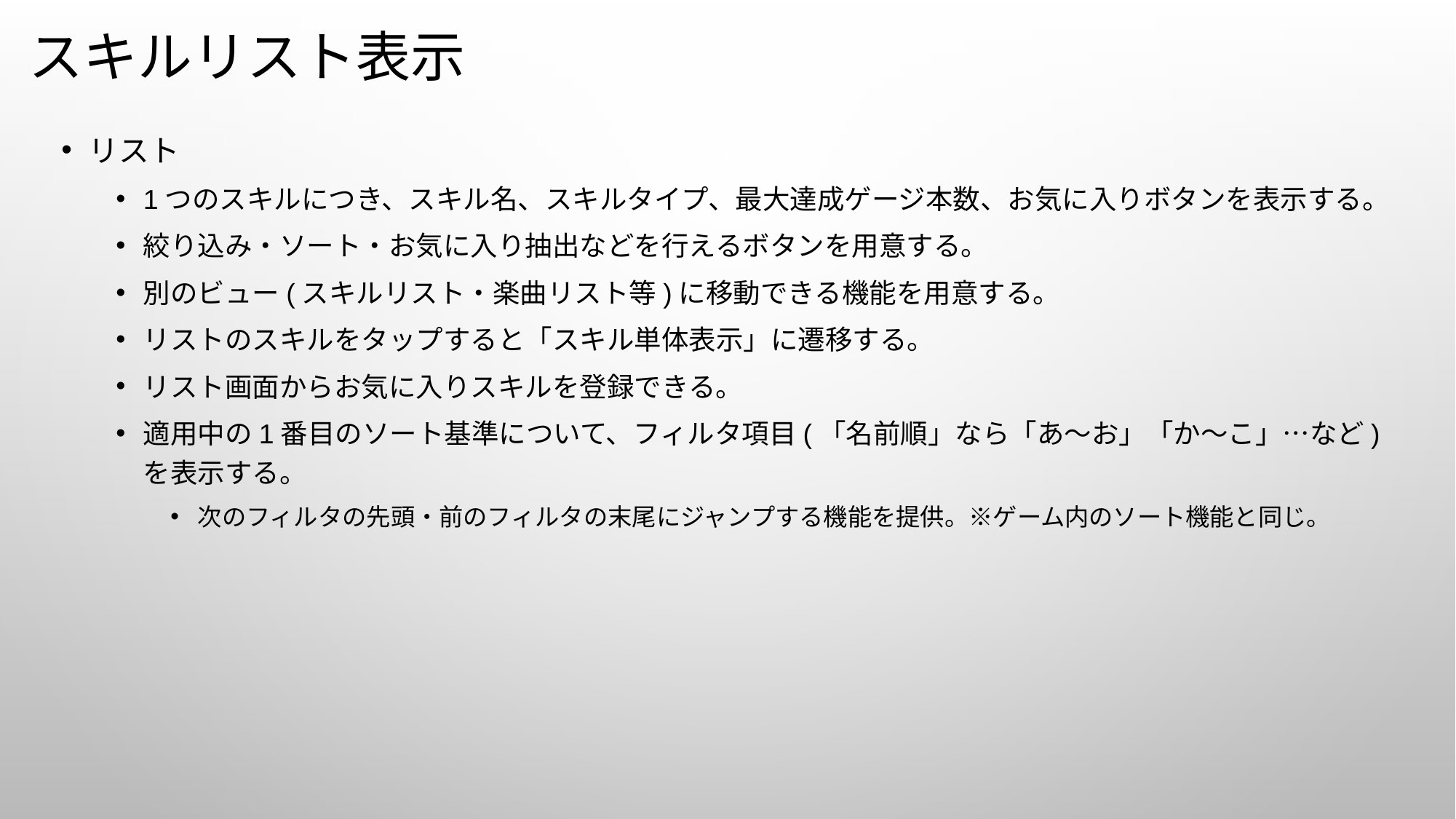

# スキルリスト表示
リスト
1つのスキルにつき、スキル名、スキルタイプ、最大達成ゲージ本数、お気に入りボタンを表示する。
絞り込み・ソート・お気に入り抽出などを行えるボタンを用意する。
別のビュー(スキルリスト・楽曲リスト等)に移動できる機能を用意する。
リストのスキルをタップすると「スキル単体表示」に遷移する。
リスト画面からお気に入りスキルを登録できる。
適用中の1番目のソート基準について、フィルタ項目(「名前順」なら「あ～お」「か～こ」…など)を表示する。
次のフィルタの先頭・前のフィルタの末尾にジャンプする機能を提供。※ゲーム内のソート機能と同じ。